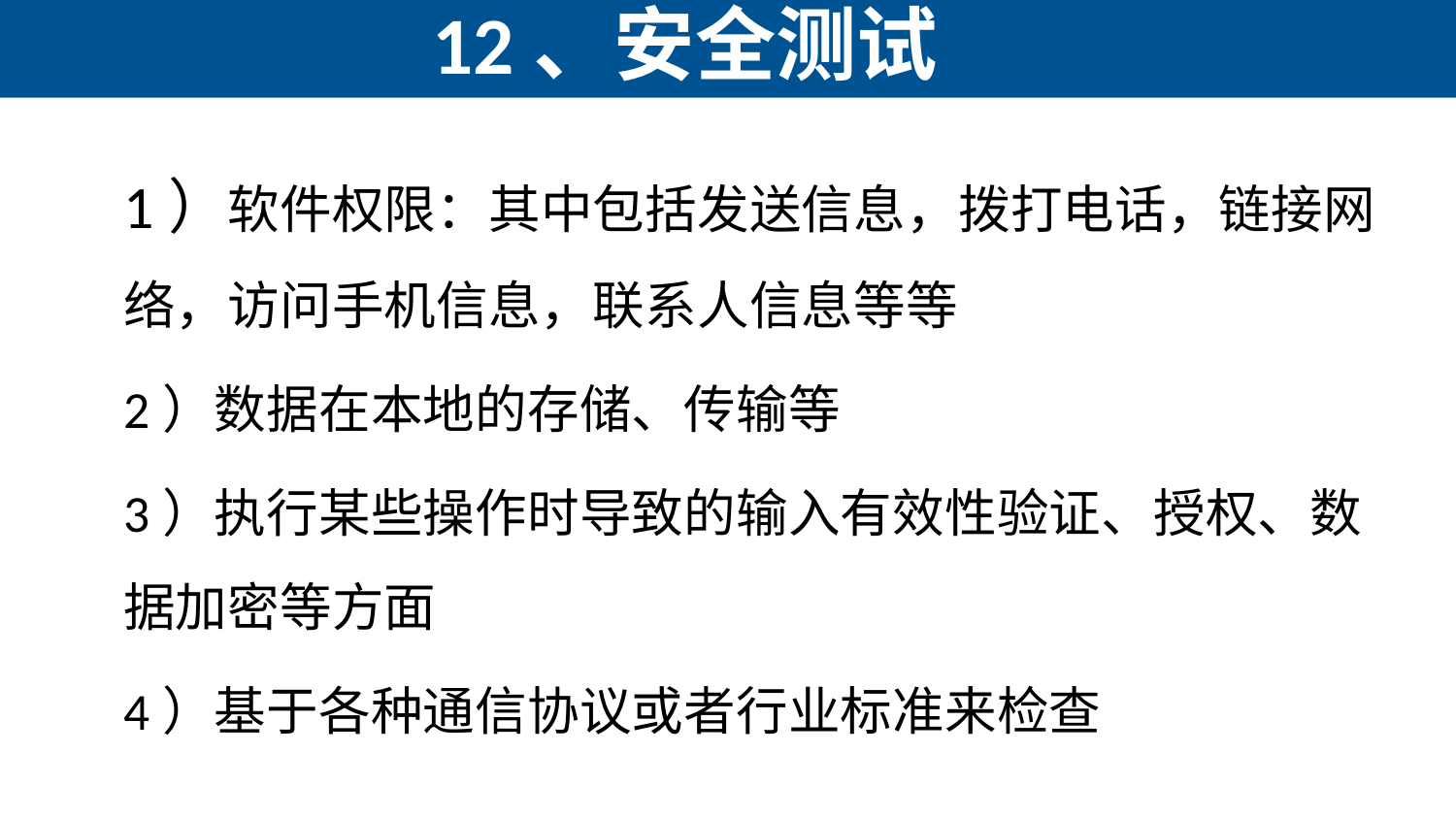

12、安全测试
1）软件权限：其中包括发送信息，拨打电话，链接网络，访问手机信息，联系人信息等等
2）数据在本地的存储、传输等
3）执行某些操作时导致的输入有效性验证、授权、数据加密等方面
4）基于各种通信协议或者行业标准来检查